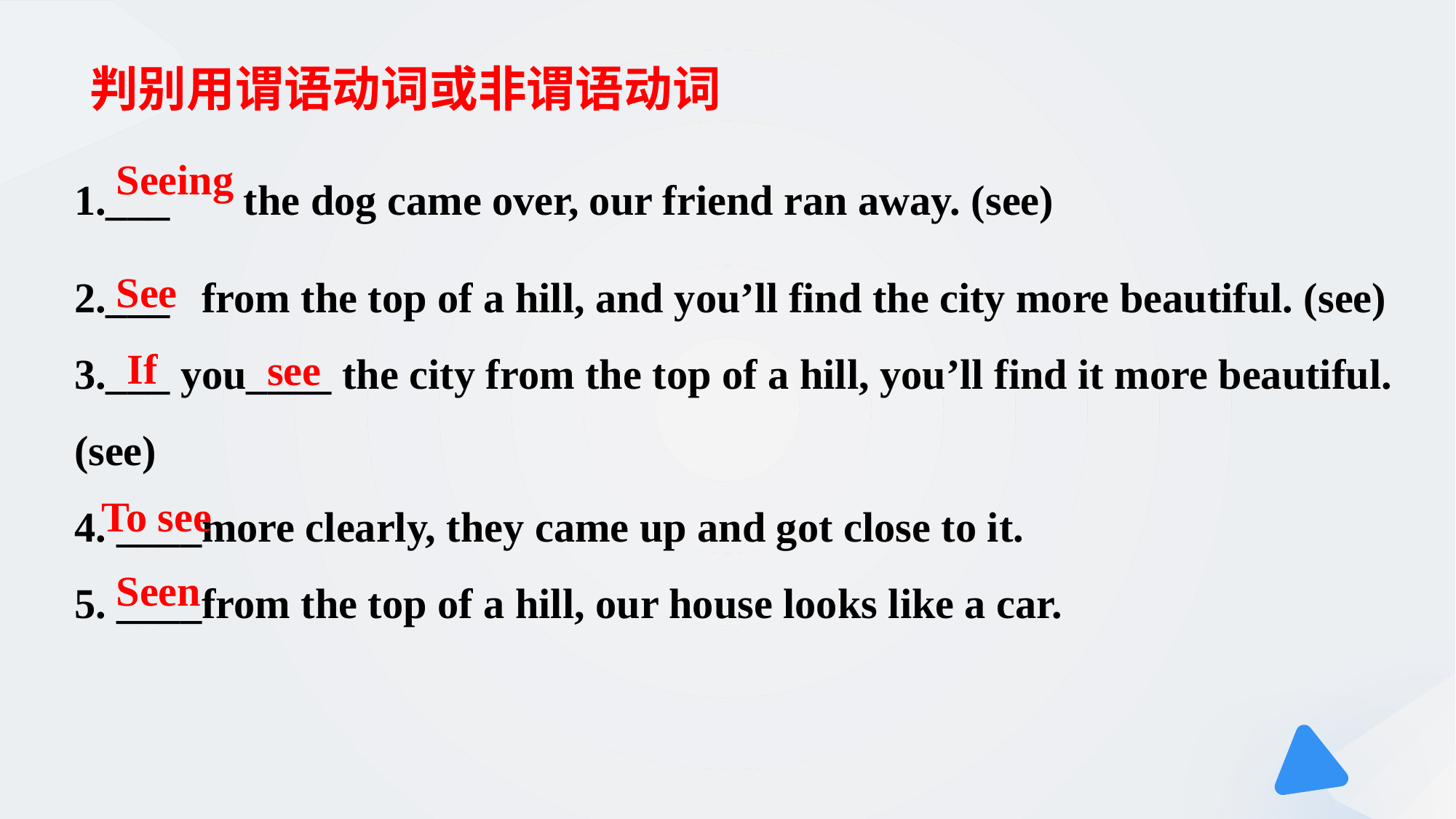

# 判别用谓语动词或非谓语动词
1.___       the dog came over, our friend ran away. (see)
2.___   from the top of a hill, and you’ll find the city more beautiful. (see)
3.___ you____ the city from the top of a hill, you’ll find it more beautiful. (see)
4. ____more clearly, they came up and got close to it.
5. ____from the top of a hill, our house looks like a car.
Seeing
See
If
see
To see
Seen